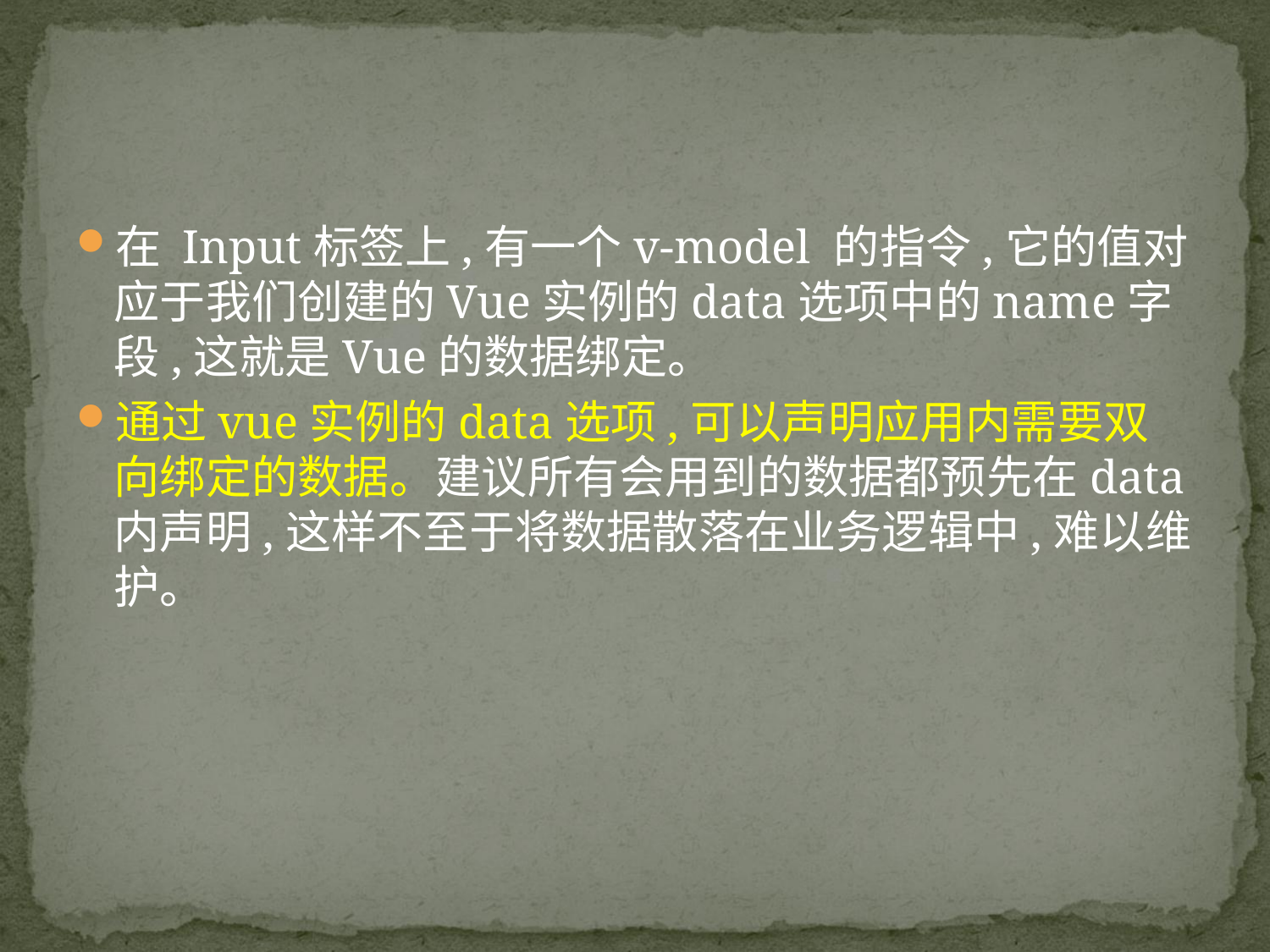

#
在 Input标签上,有一个v-model 的指令,它的值对应于我们创建的Vue实例的data选项中的name字段,这就是Vue的数据绑定。
通过vue实例的data选项,可以声明应用内需要双向绑定的数据。建议所有会用到的数据都预先在data内声明,这样不至于将数据散落在业务逻辑中,难以维护。